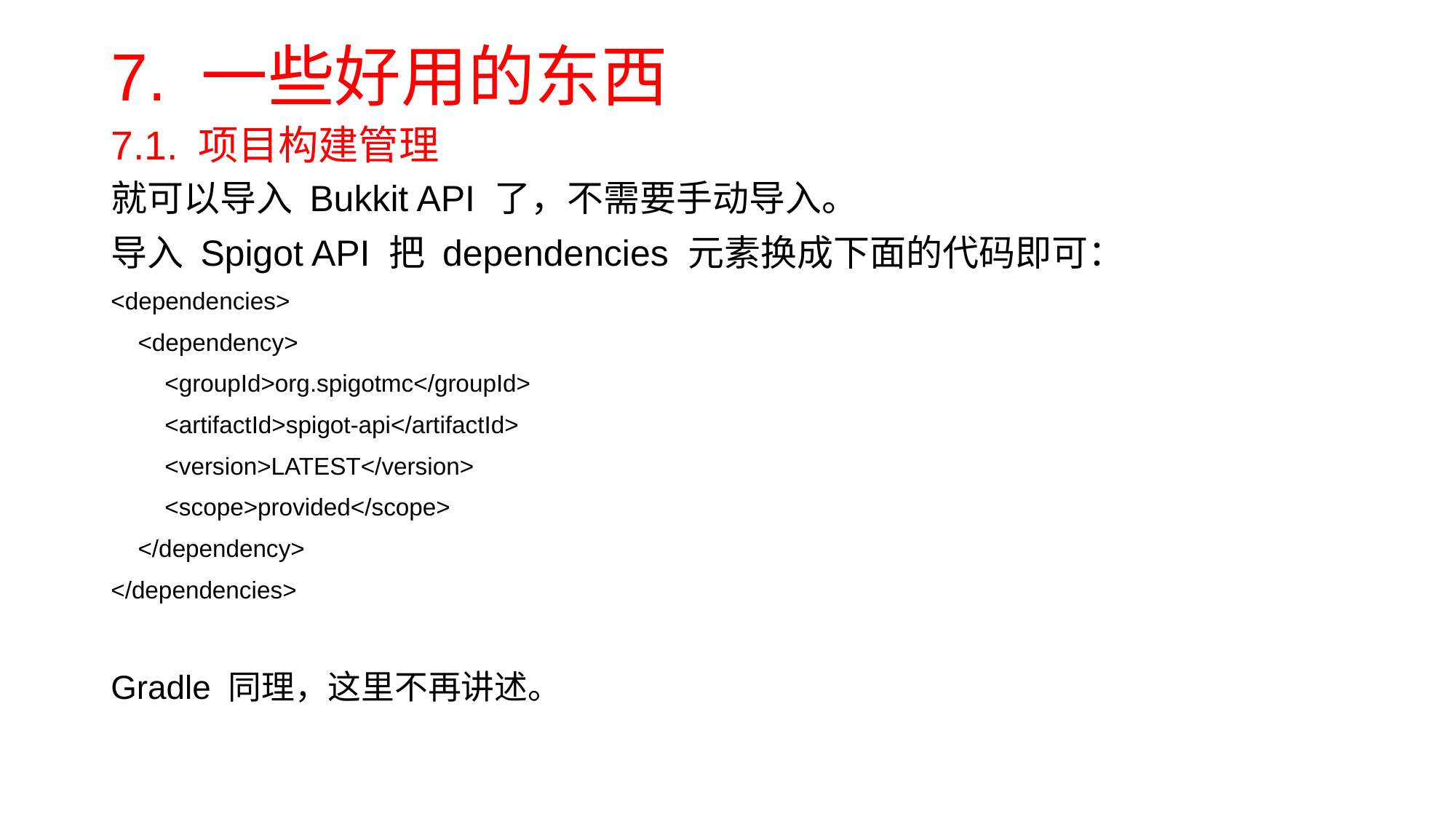

# 7. 一些好用的东西
7.1. 项目构建管理
就可以导入 Bukkit API 了，不需要手动导入。
导入 Spigot API 把 dependencies 元素换成下面的代码即可：
<dependencies>
    <dependency>
        <groupId>org.spigotmc</groupId>
        <artifactId>spigot-api</artifactId>
        <version>LATEST</version>
        <scope>provided</scope>
    </dependency>
</dependencies>

Gradle 同理，这里不再讲述。